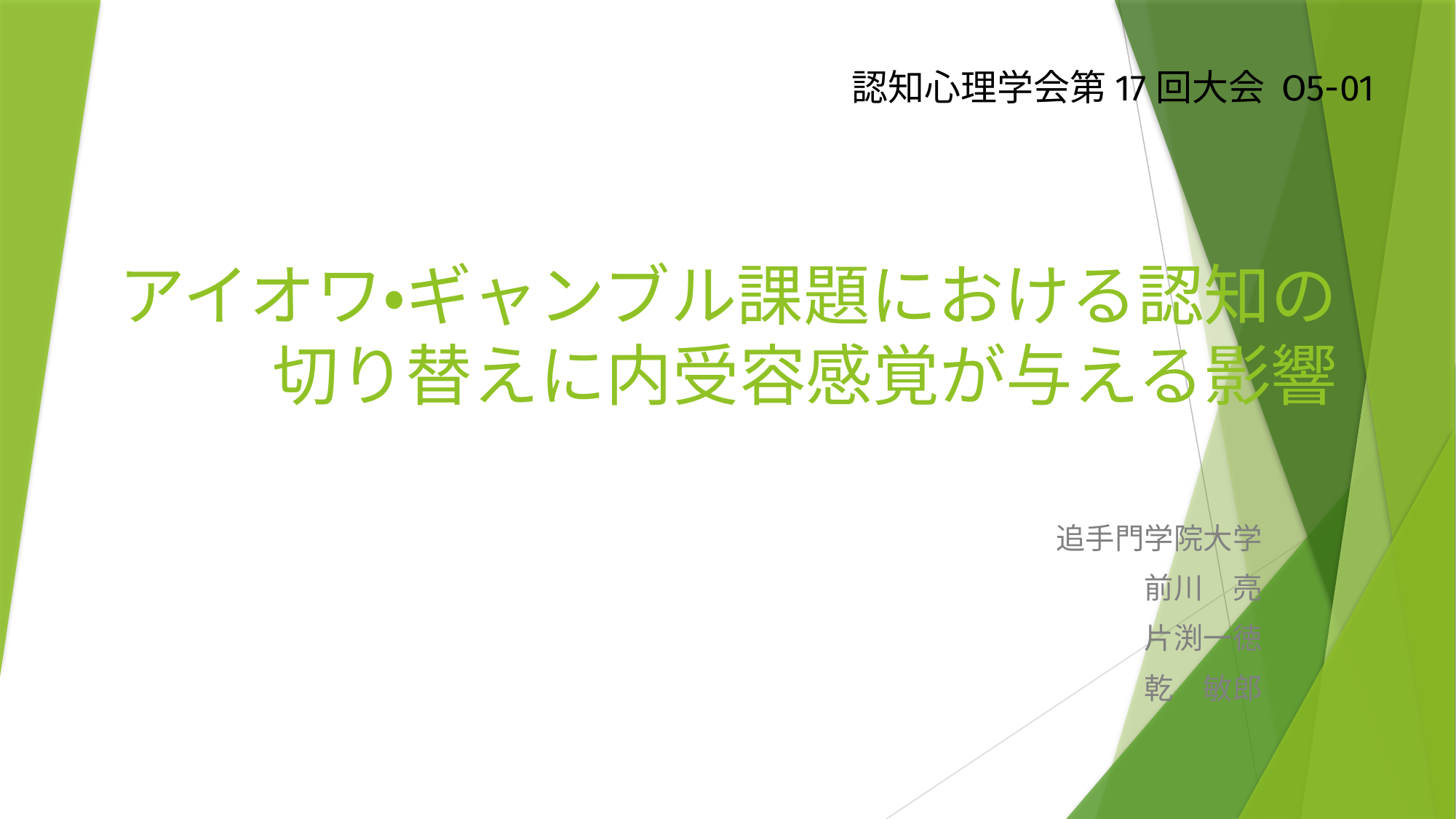

認知心理学会第17回大会 O5-01
# アイオワ・ギャンブル課題における認知の切り替えに内受容感覚が与える影響
追手門学院大学
前川　亮
片渕一徳
乾　敏郎